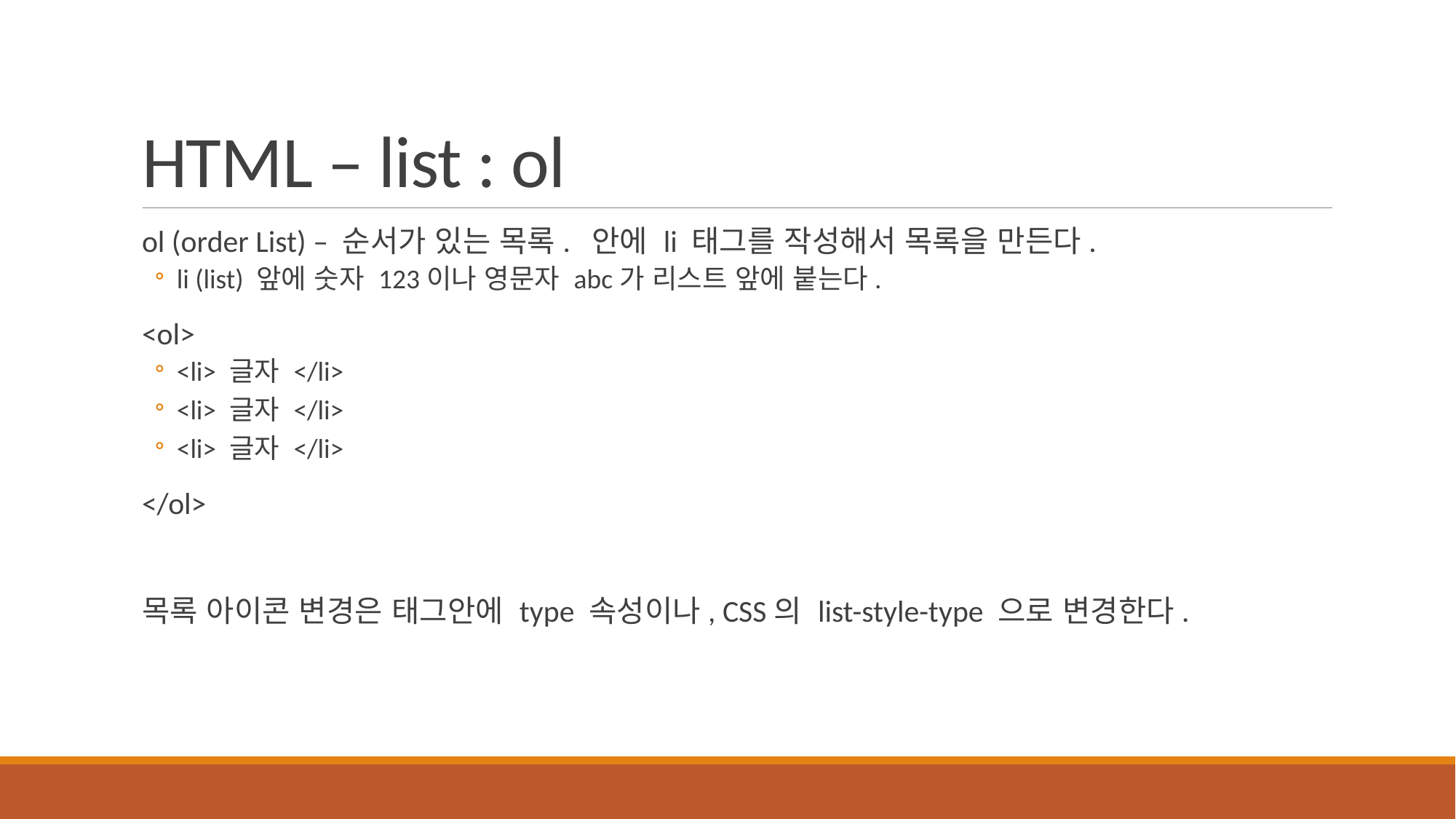

# HTML – list : ol
ol (order List) – 순서가 있는 목록.  안에 li 태그를 작성해서 목록을 만든다.
li (list) 앞에 숫자 123이나 영문자 abc가 리스트 앞에 붙는다.
<ol>
<li> 글자 </li>
<li> 글자 </li>
<li> 글자 </li>
</ol>

목록 아이콘 변경은 태그안에 type 속성이나, CSS의 list-style-type 으로 변경한다.